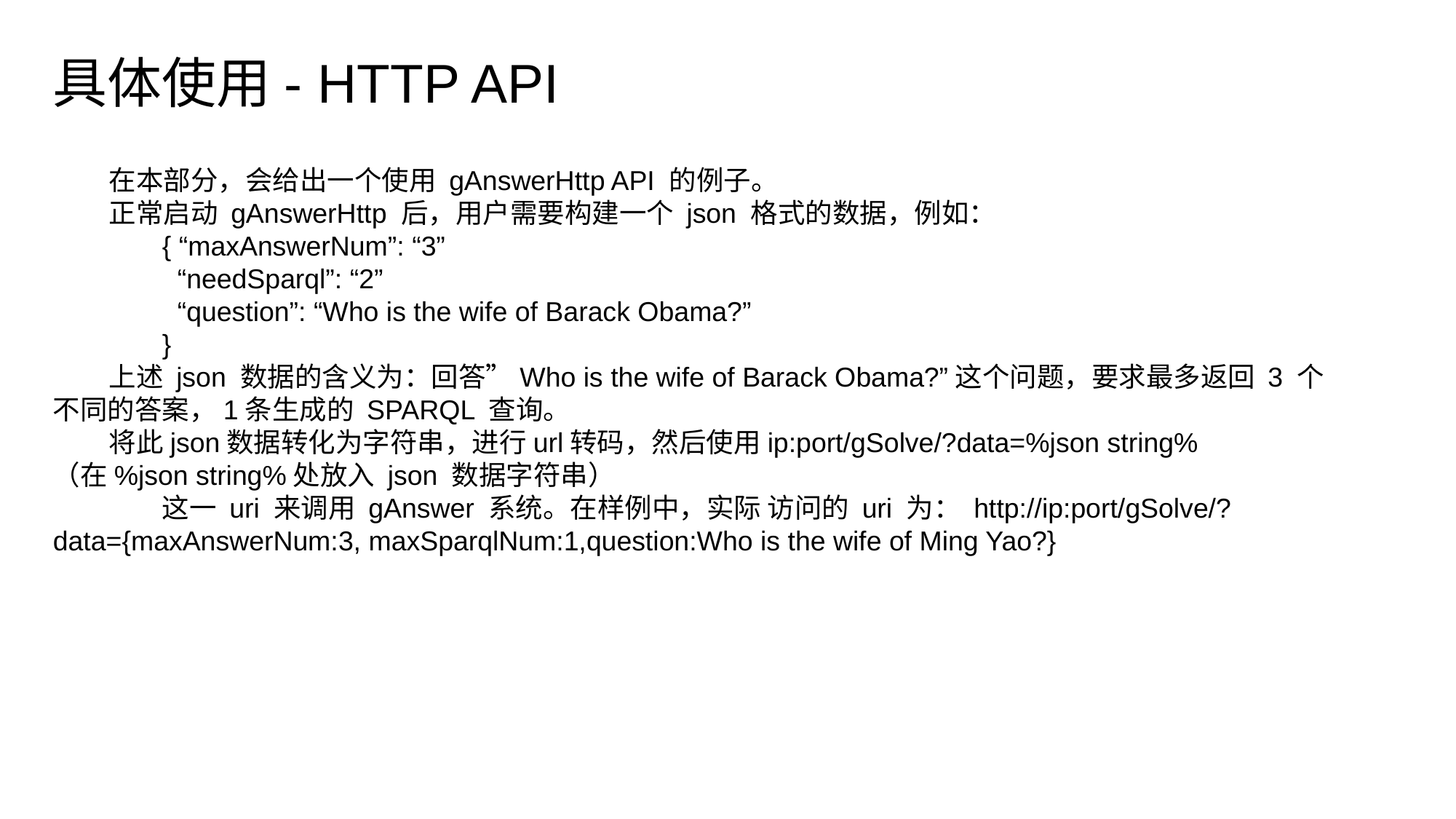

具体使用- HTTP API
        在本部分，会给出一个使用 gAnswerHttp API 的例子。
        正常启动 gAnswerHttp 后，用户需要构建一个 json 格式的数据，例如：
	{ “maxAnswerNum”: “3”
	  “needSparql”: “2”
	  “question”: “Who is the wife of Barack Obama?”
	}
        上述 json 数据的含义为：回答”Who is the wife of Barack Obama?”这个问题，要求最多返回 3 个不同的答案，1条生成的 SPARQL 查询。
        将此json数据转化为字符串，进行url转码，然后使用ip:port/gSolve/?data=%json string% （在%json string%处放入 json 数据字符串）
	这一 uri 来调用 gAnswer 系统。在样例中，实际 访问的 uri 为： http://ip:port/gSolve/?data={maxAnswerNum:3, maxSparqlNum:1,question:Who is the wife of Ming Yao?}